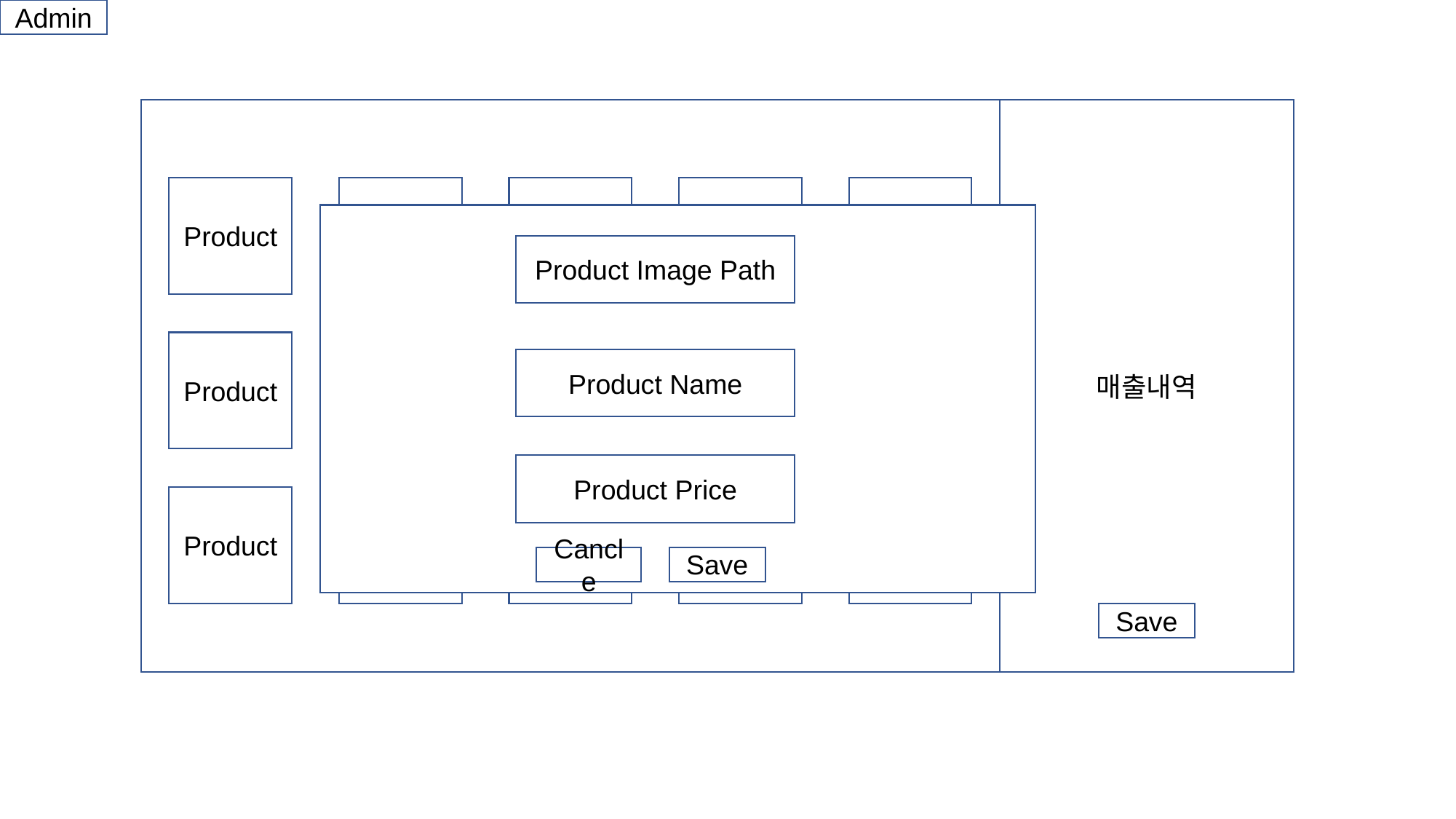

Admin
매출내역

Product
Product
Product
Product
Product

Product Image Path
Product
Product
Product
Product
Product
Product Name
Product Price
Product
Product
Product
Product
Product
Save
Cancle
Save